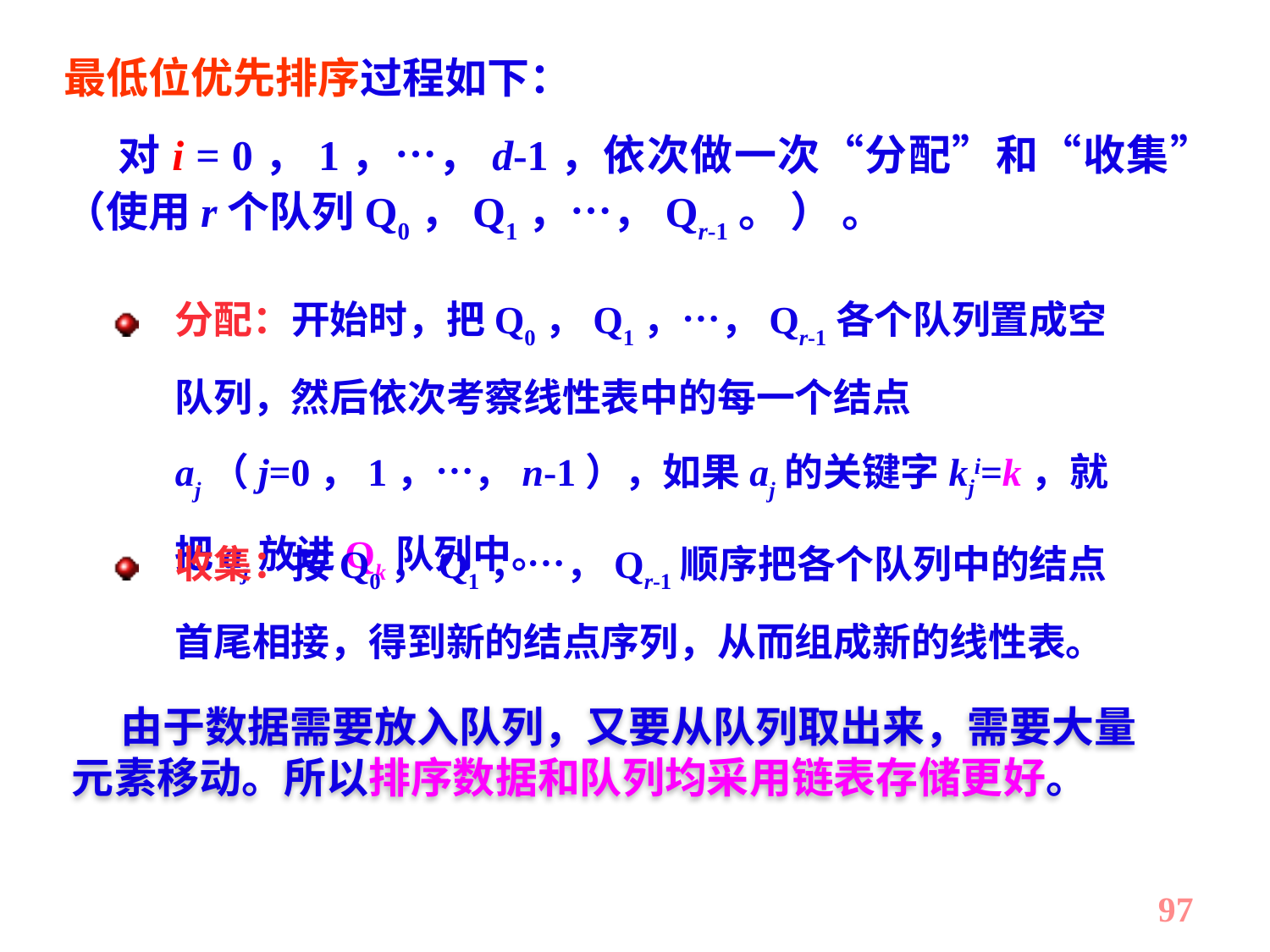

最低位优先排序过程如下：
    对i = 0，1，…，d-1，依次做一次“分配”和“收集”（使用r个队列Q0，Q1，…，Qr-1。 ） 。
分配：开始时，把Q0，Q1，…，Qr-1各个队列置成空队列，然后依次考察线性表中的每一个结点aj（j=0，1，…，n-1），如果aj的关键字kji=k，就把aj放进Qk队列中。
收集：按Q0，Q1，…，Qr-1顺序把各个队列中的结点首尾相接，得到新的结点序列，从而组成新的线性表。
    由于数据需要放入队列，又要从队列取出来，需要大量元素移动。所以排序数据和队列均采用链表存储更好。
97